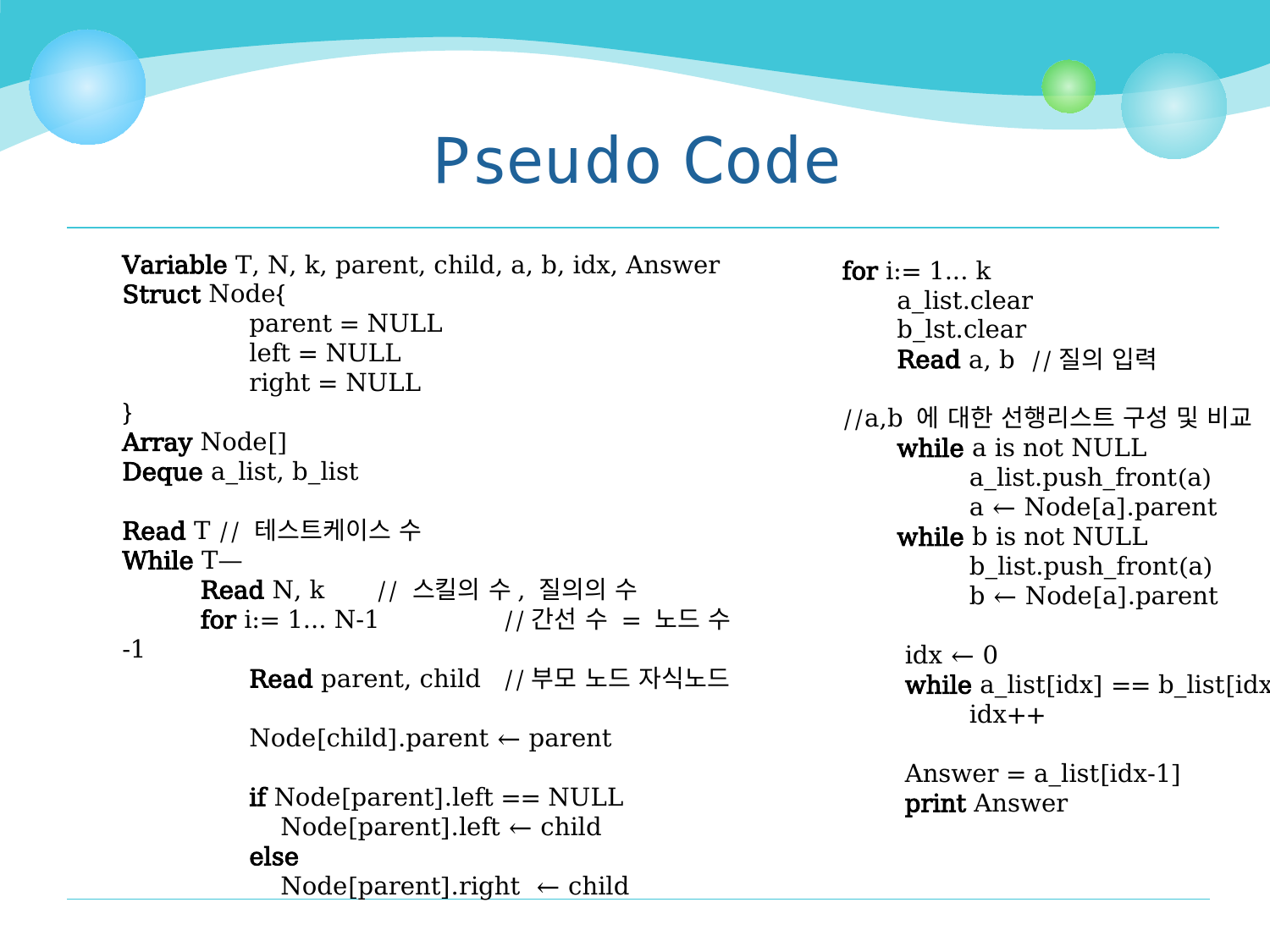

# Pseudo Code
Variable T, N, k, parent, child, a, b, idx, Answer
Struct Node{
	parent = NULL
	left = NULL
	right = NULL
}
Array Node[]
Deque a_list, b_list

Read T // 테스트케이스 수
While T—
          Read N, k 	// 스킬의 수, 질의의 수
          for i:= 1... N-1	//간선 수 = 노드 수 -1
	Read parent, child	//부모 노드 자식노드

          	Node[child].parent ← parent

	if Node[parent].left == NULL
	    Node[parent].left ← child
	else
	    Node[parent].right  ← child

for i:= 1... k
       a_list.clear
       b_lst.clear
       Read a, b  //질의 입력

//a,b 에 대한 선행리스트 구성 및 비교
       while a is not NULL
	a_list.push_front(a)
	a ← Node[a].parent
       while b is not NULL
	b_list.push_front(a)
	b ← Node[a].parent

        idx ← 0
        while a_list[idx] == b_list[idx]
	idx++

        Answer = a_list[idx-1]
        print Answer